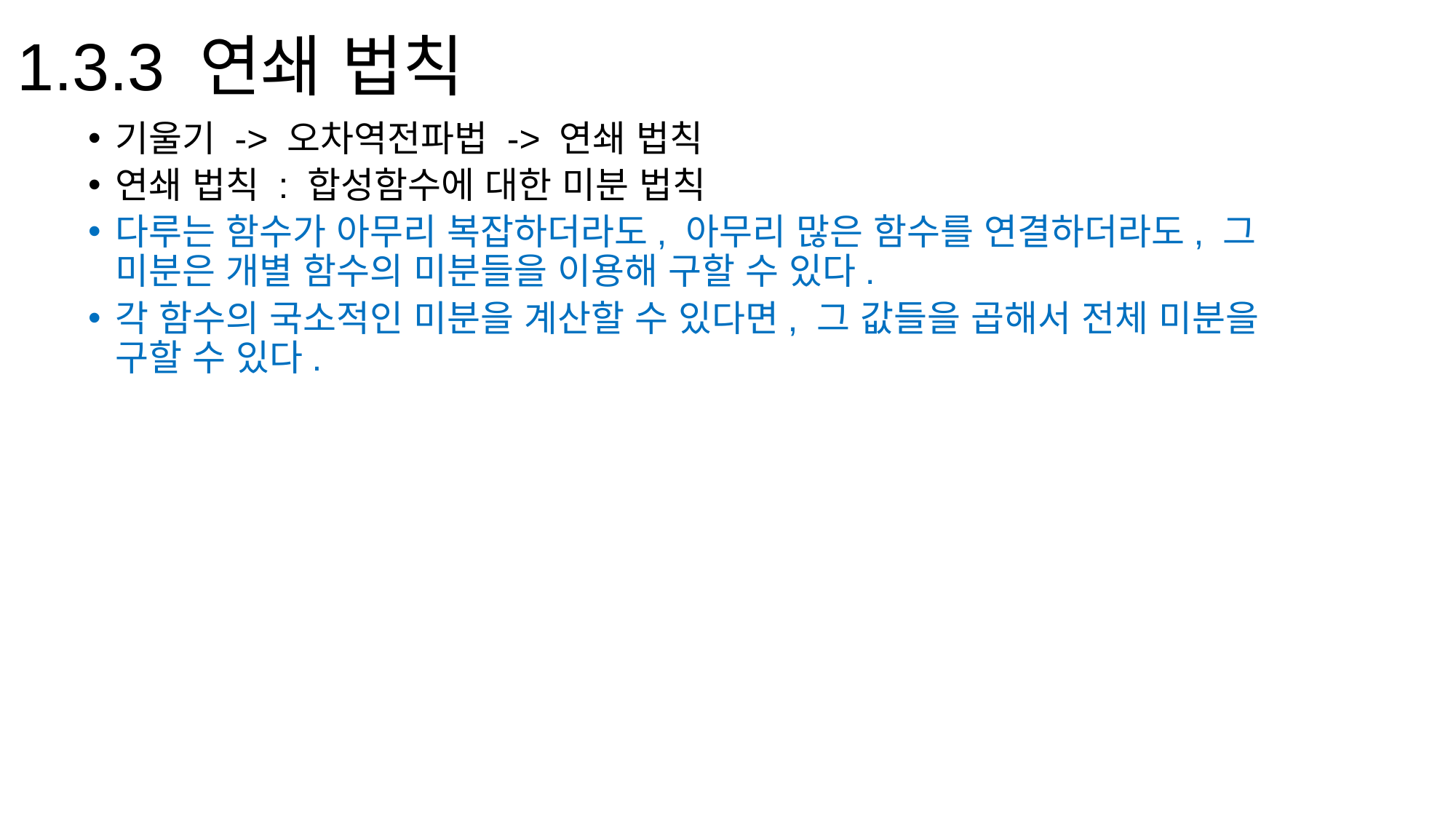

# 1.3.3 연쇄 법칙
기울기 -> 오차역전파법 -> 연쇄 법칙
연쇄 법칙 : 합성함수에 대한 미분 법칙
다루는 함수가 아무리 복잡하더라도, 아무리 많은 함수를 연결하더라도, 그 미분은 개별 함수의 미분들을 이용해 구할 수 있다.
각 함수의 국소적인 미분을 계산할 수 있다면, 그 값들을 곱해서 전체 미분을 구할 수 있다.